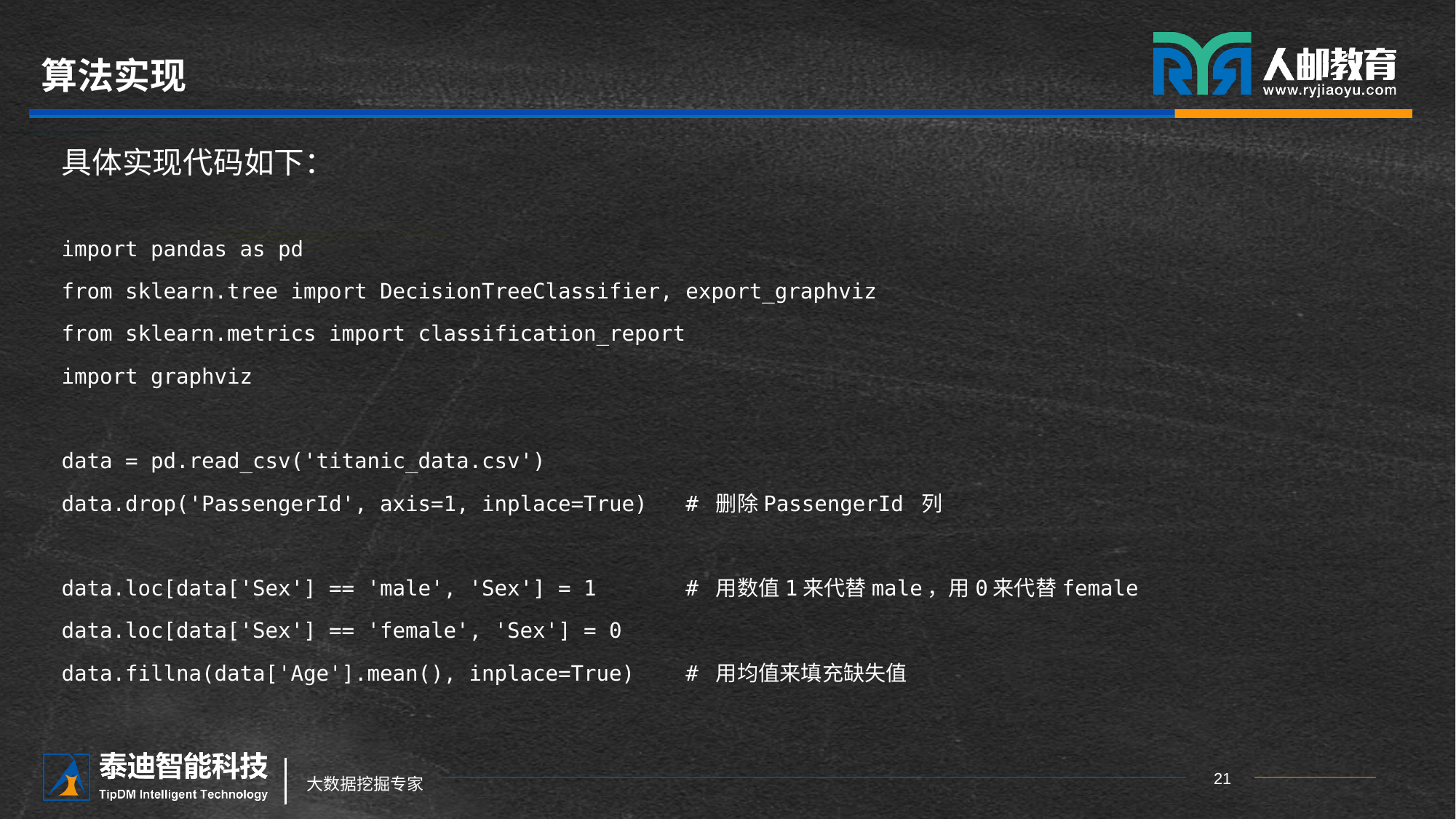

# 算法实现

具体实现代码如下：

import pandas as pd
from sklearn.tree import DecisionTreeClassifier, export_graphviz
from sklearn.metrics import classification_report
import graphviz

data = pd.read_csv('titanic_data.csv')
data.drop('PassengerId', axis=1, inplace=True)   # 删除PassengerId 列

data.loc[data['Sex'] == 'male', 'Sex'] = 1       # 用数值1来代替male，用0来代替female
data.loc[data['Sex'] == 'female', 'Sex'] = 0
data.fillna(data['Age'].mean(), inplace=True)    # 用均值来填充缺失值